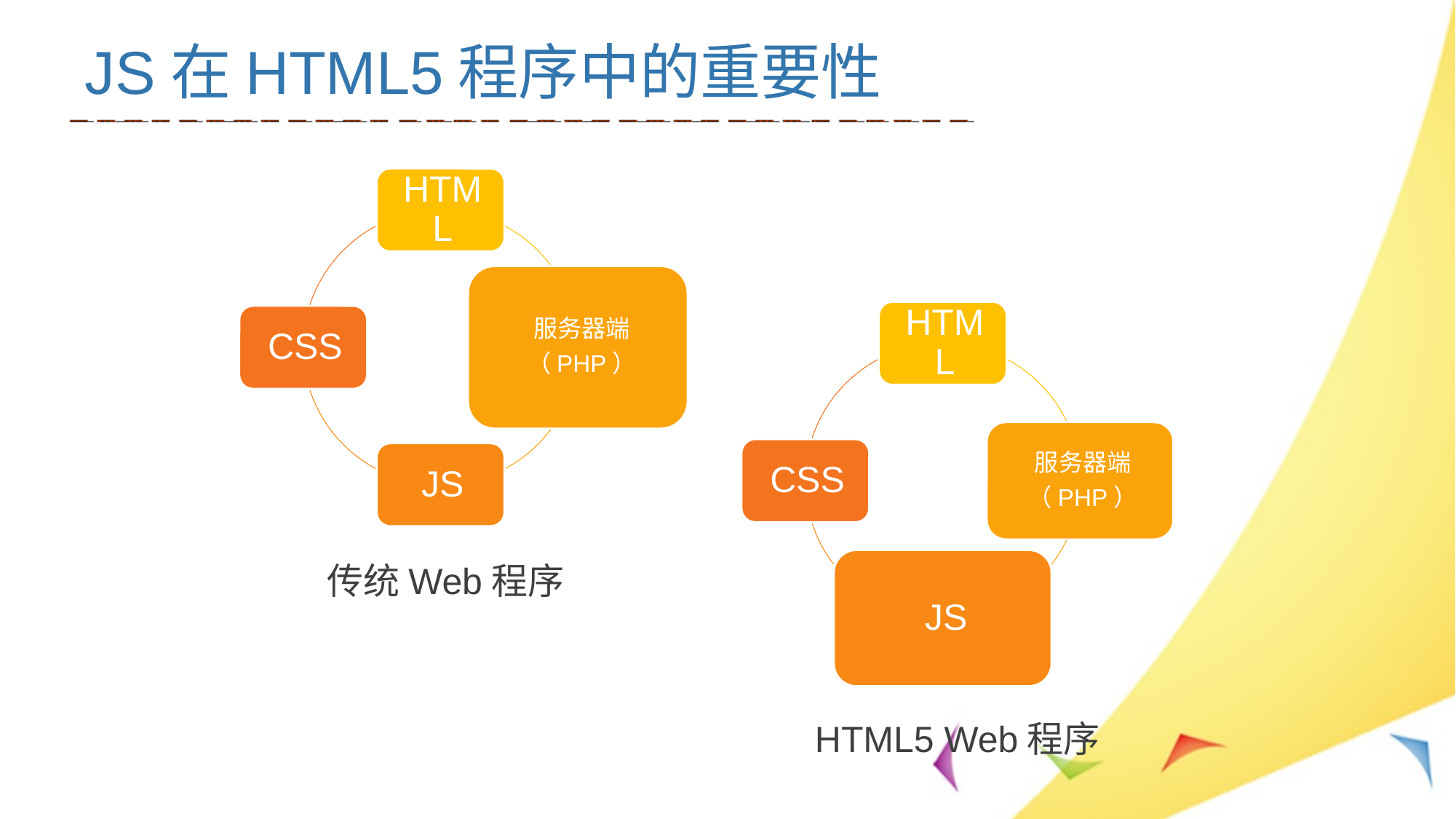

JS在HTML5程序中的重要性

HTML
服务器端
（PHP）
JS
CSS
HTML
服务器端
（PHP）
JS
CSS
传统Web程序
HTML5 Web程序